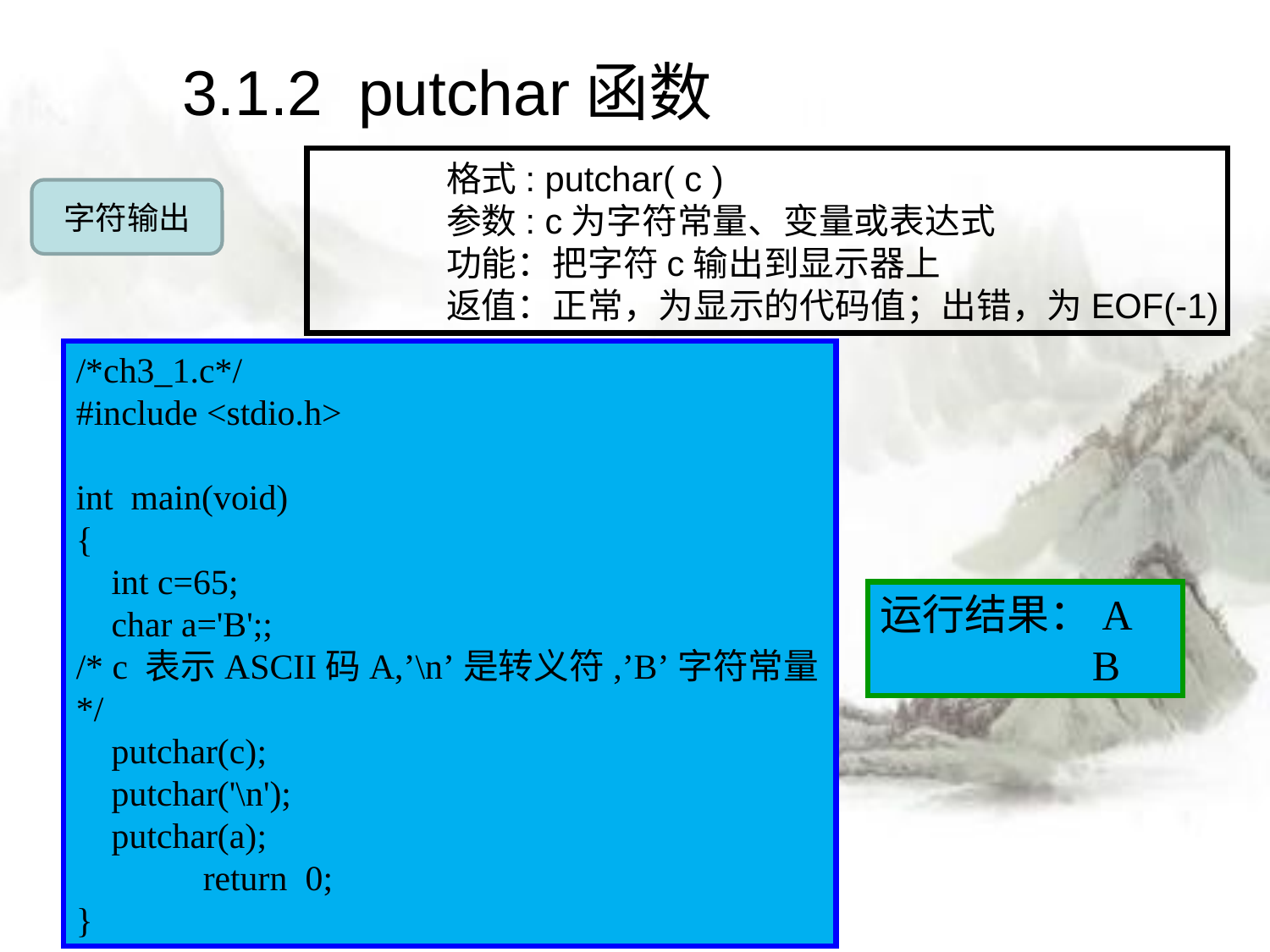

# 3.1.2  putchar函数
格式: putchar( c )
参数: c为字符常量、变量或表达式
功能：把字符c输出到显示器上
返值：正常，为显示的代码值；出错，为EOF(-1)
字符输出
/*ch3_1.c*/
#include <stdio.h>

int  main(void)
{
    int c=65;
    char a='B';;
/* c 表示ASCII码A,’\n’是转义符,’B’字符常量*/
    putchar(c);
    putchar('\n');
    putchar(a);
	return  0;
}
运行结果：A
                    B